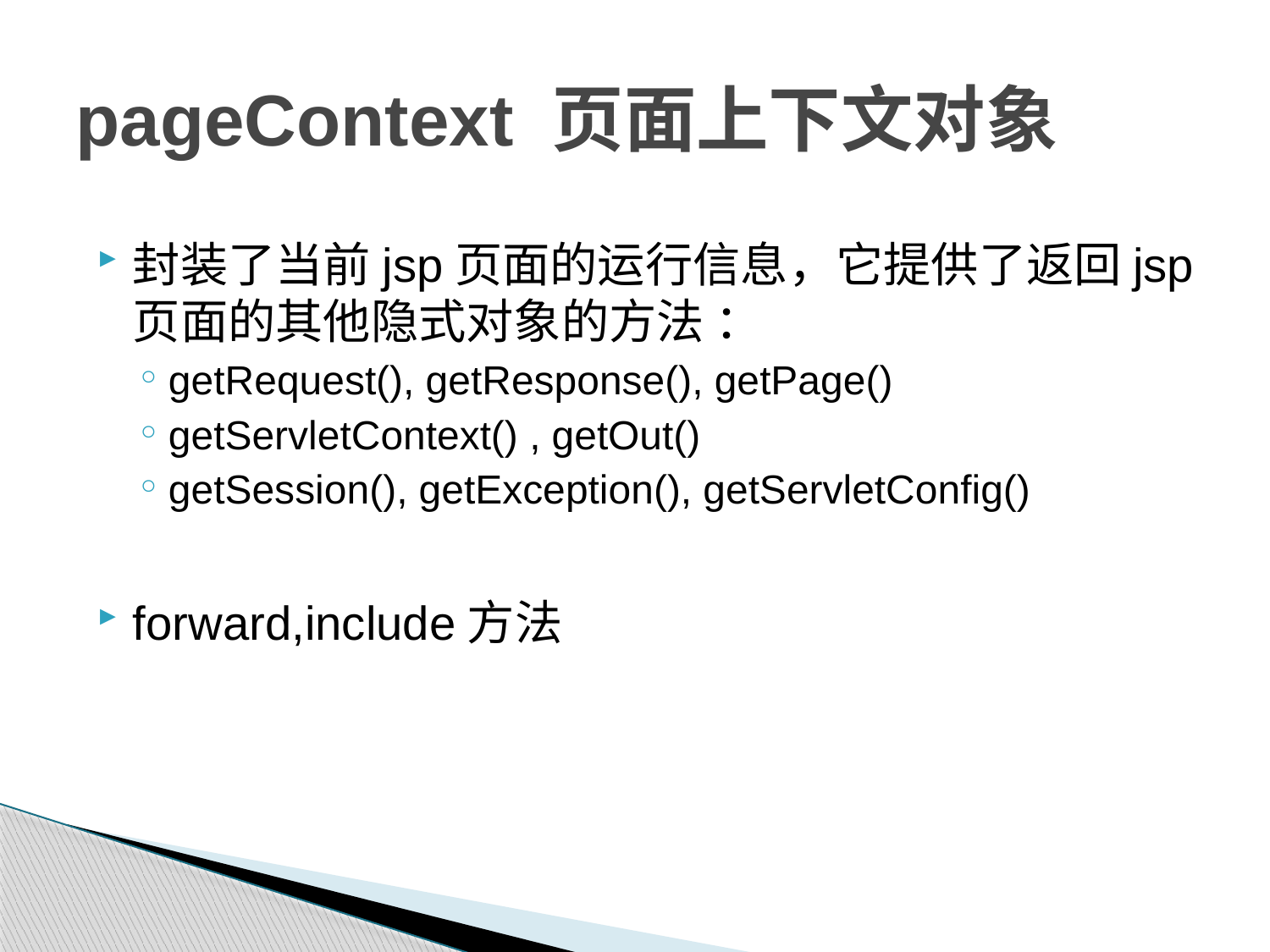

# pageContext 页面上下文对象
封装了当前jsp页面的运行信息，它提供了返回jsp页面的其他隐式对象的方法 ：
getRequest(), getResponse(), getPage()
getServletContext() , getOut()
getSession(), getException(), getServletConfig()

forward,include方法